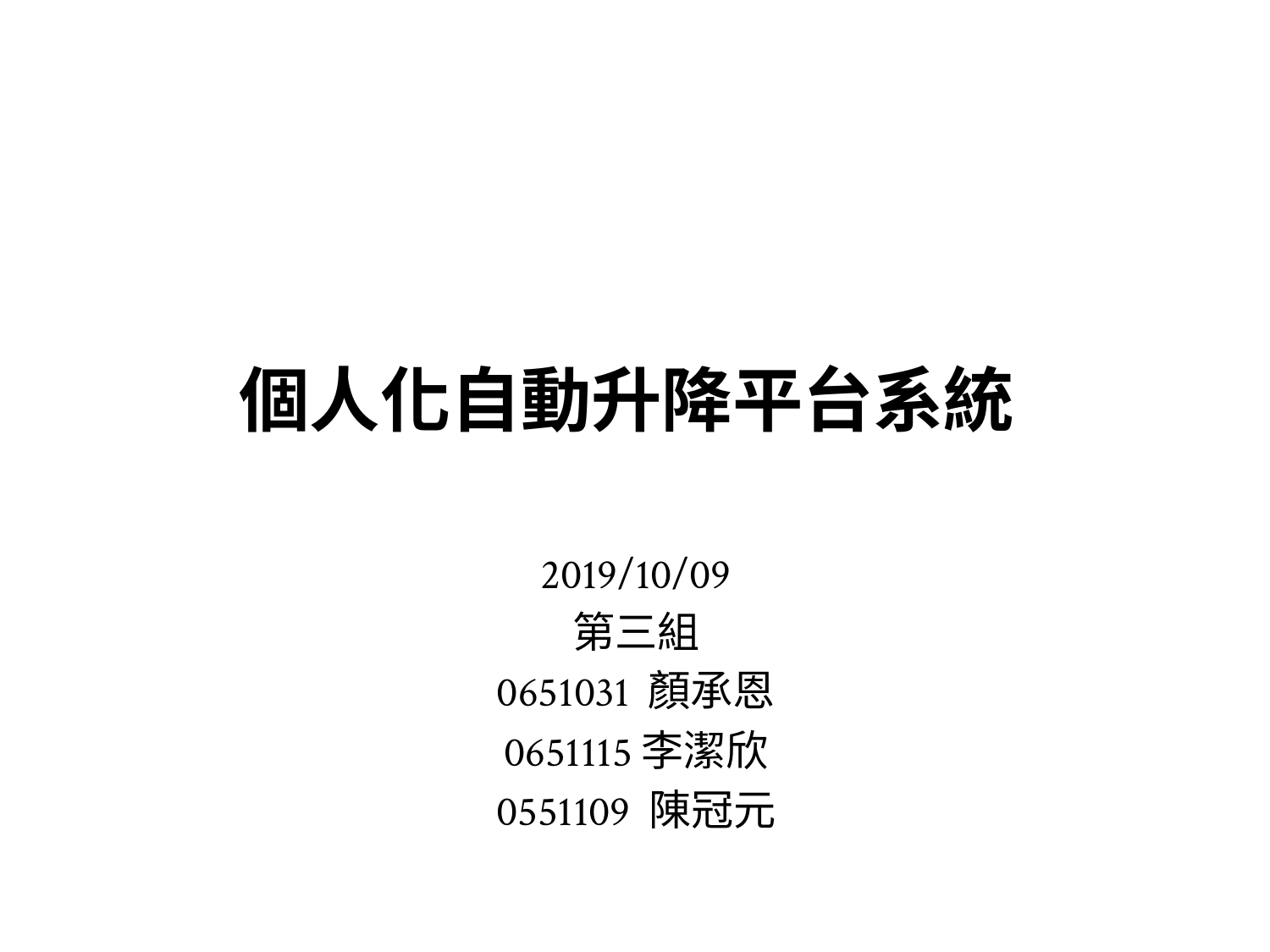

# 個人化自動升降平台系統
2019/10/09
第三組
0651031 顏承恩
0651115李潔欣
0551109 陳冠元